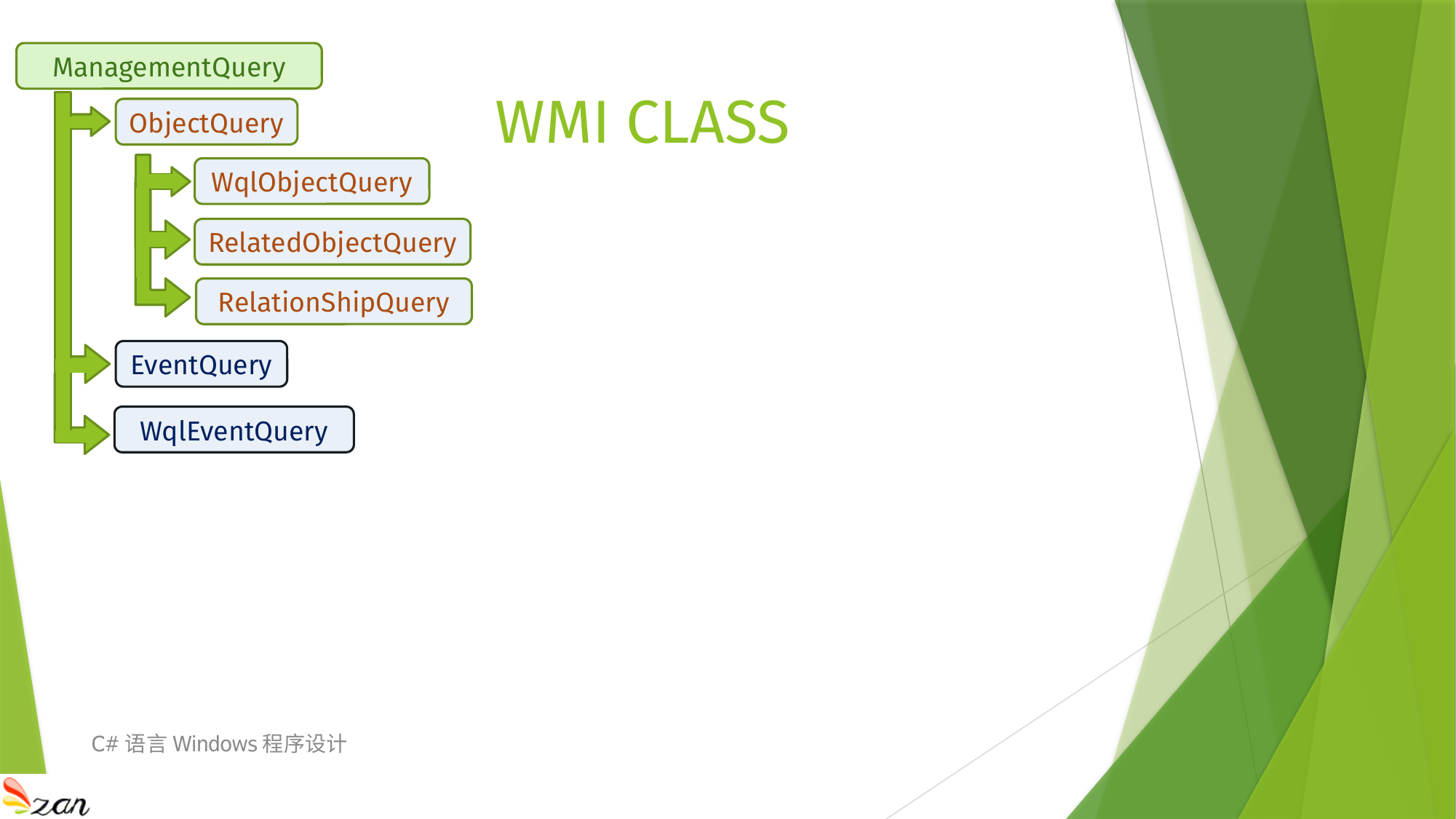

ManagementQuery
# WMI CLASS

ObjectQuery

WqlObjectQuery

RelatedObjectQuery

RelationShipQuery
EventQuery

WqlEventQuery

C#语言Windows程序设计